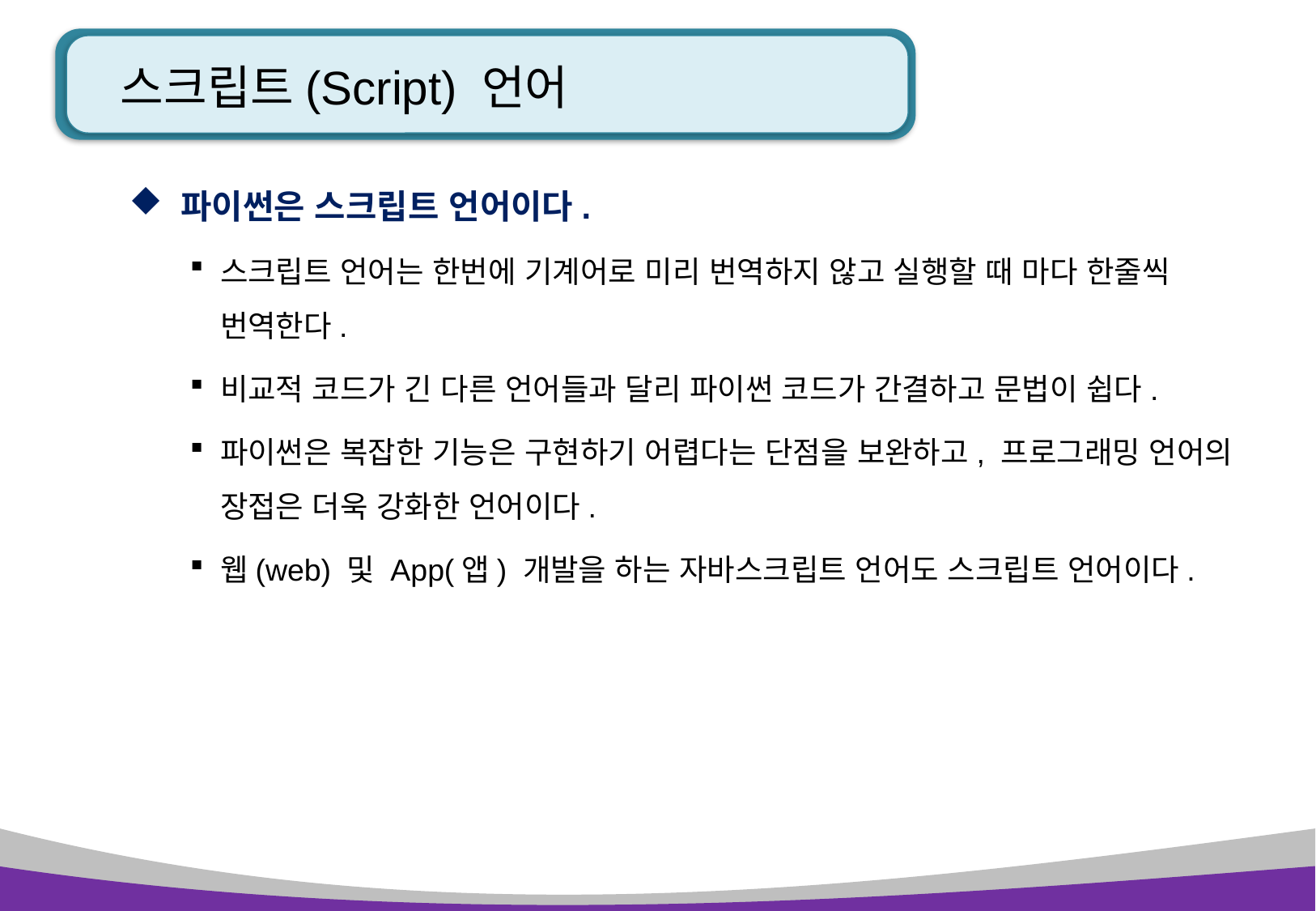

# 스크립트(Script) 언어
 파이썬은 스크립트 언어이다.
스크립트 언어는 한번에 기계어로 미리 번역하지 않고 실행할 때 마다 한줄씩 번역한다.
비교적 코드가 긴 다른 언어들과 달리 파이썬 코드가 간결하고 문법이 쉽다.
파이썬은 복잡한 기능은 구현하기 어렵다는 단점을 보완하고, 프로그래밍 언어의 장접은 더욱 강화한 언어이다.
웹(web) 및 App(앱) 개발을 하는 자바스크립트 언어도 스크립트 언어이다.